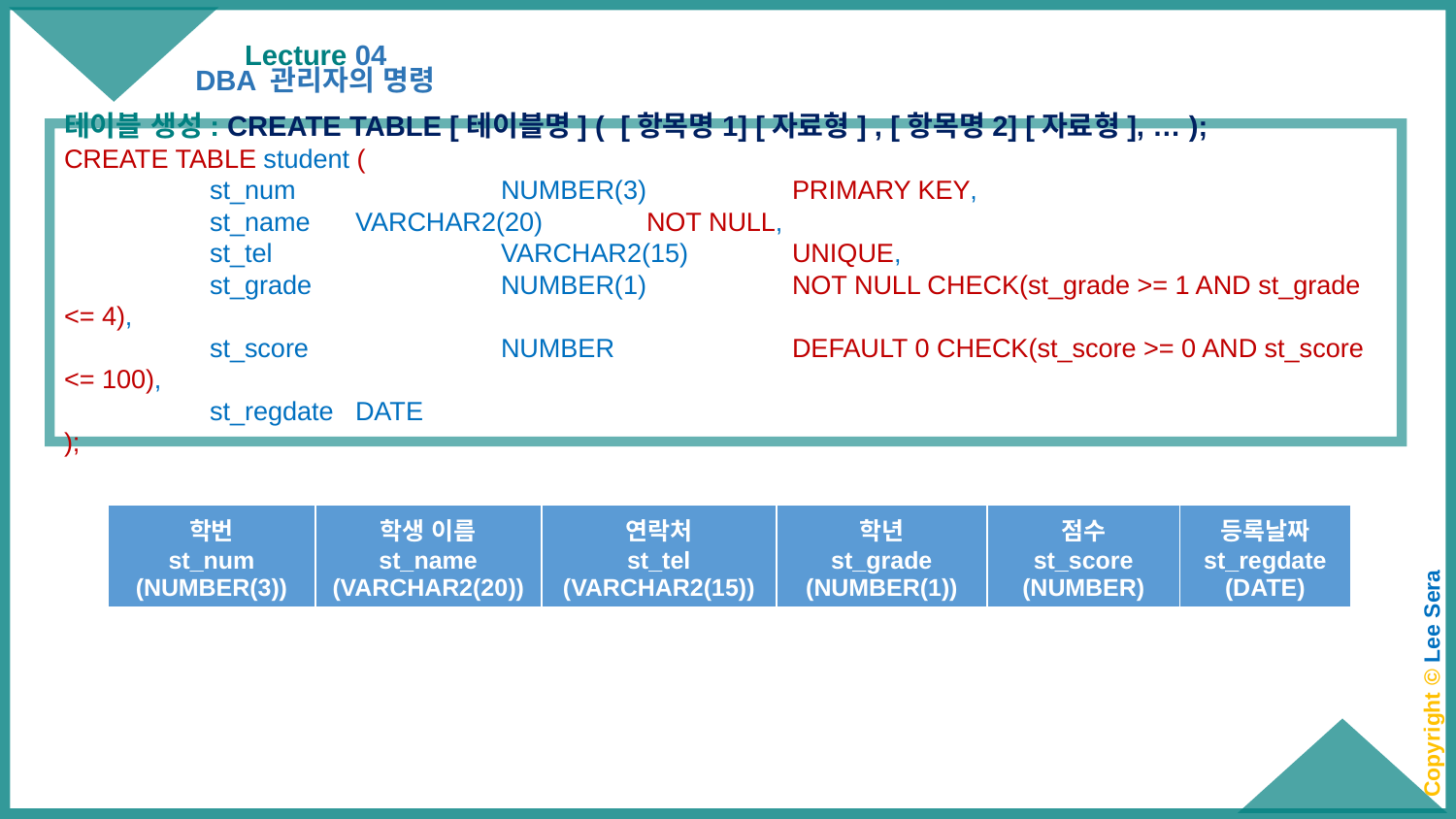

# Lecture 04
DBA 관리자의 명령
테이블 생성: CREATE TABLE [테이블명] (  [항목명1] [자료형] , [항목명2] [자료형], … );
CREATE TABLE student (
	st_num		NUMBER(3)	PRIMARY KEY,
	st_name 	VARCHAR2(20)	NOT NULL,
	st_tel		VARCHAR2(15)	UNIQUE,
	st_grade		NUMBER(1)	NOT NULL CHECK(st_grade >= 1 AND st_grade <= 4),
	st_score		NUMBER		DEFAULT 0 CHECK(st_score >= 0 AND st_score <= 100),
	st_regdate	DATE
);
| 학번 st\_num (NUMBER(3)) | 학생 이름 st\_name (VARCHAR2(20)) | 연락처 st\_tel (VARCHAR2(15)) | 학년 st\_grade (NUMBER(1)) | 점수 st\_score (NUMBER) | 등록날짜 st\_regdate (DATE) |
| --- | --- | --- | --- | --- | --- |
Copyright © Lee Sera